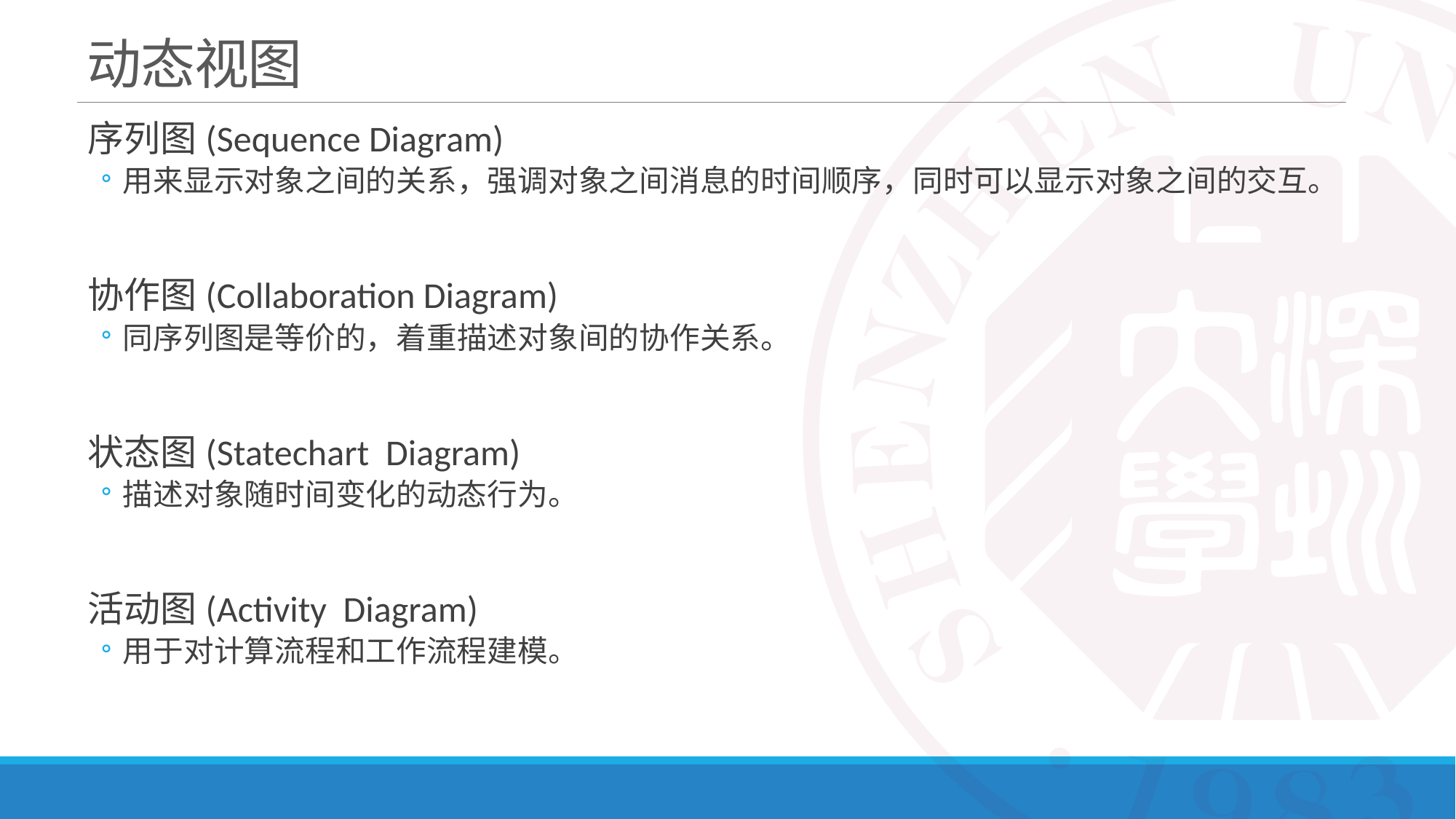

# 动态视图
序列图(Sequence Diagram)
用来显示对象之间的关系，强调对象之间消息的时间顺序，同时可以显示对象之间的交互。

协作图(Collaboration Diagram)
同序列图是等价的，着重描述对象间的协作关系。

状态图(Statechart  Diagram)
描述对象随时间变化的动态行为。

活动图(Activity  Diagram)
用于对计算流程和工作流程建模。